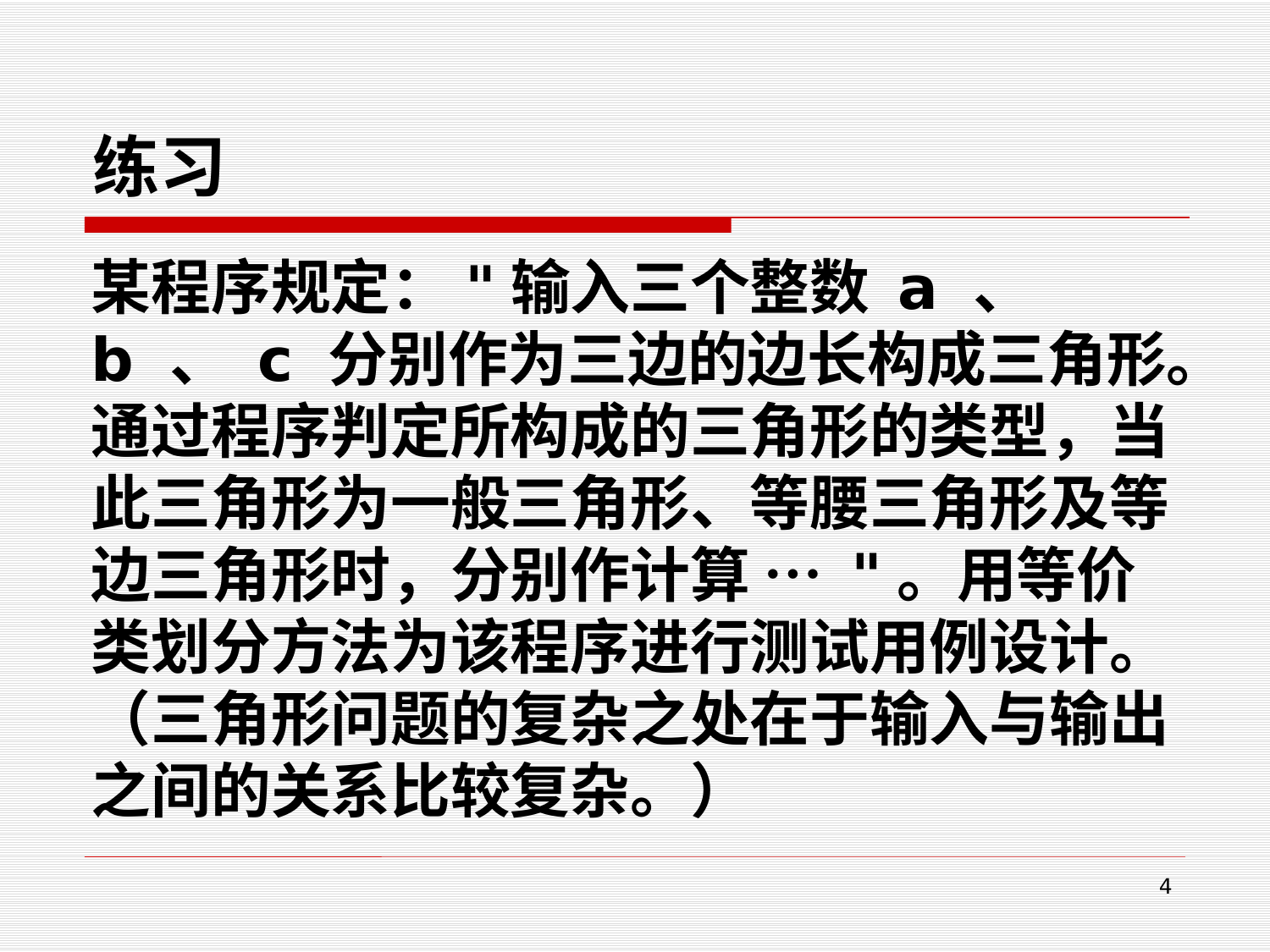

# 练习
某程序规定："输入三个整数 a 、 b 、 c 分别作为三边的边长构成三角形。通过程序判定所构成的三角形的类型，当此三角形为一般三角形、等腰三角形及等边三角形时，分别作计算 … "。用等价类划分方法为该程序进行测试用例设计。（三角形问题的复杂之处在于输入与输出之间的关系比较复杂。）

4